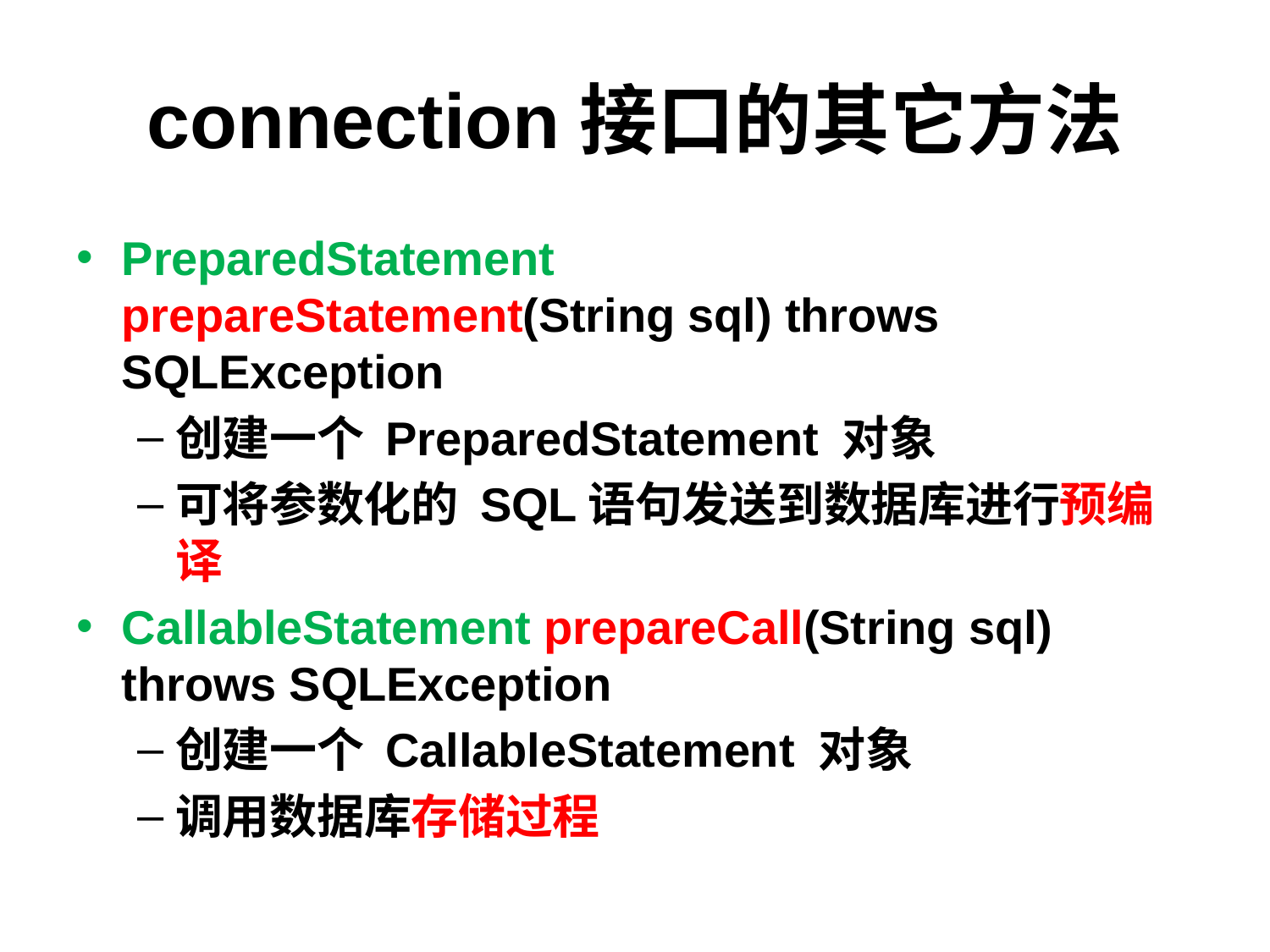

# connection接口的其它方法
PreparedStatement prepareStatement(String sql) throws SQLException
创建一个 PreparedStatement 对象
可将参数化的 SQL语句发送到数据库进行预编译
CallableStatement prepareCall(String sql) throws SQLException
创建一个 CallableStatement 对象
调用数据库存储过程